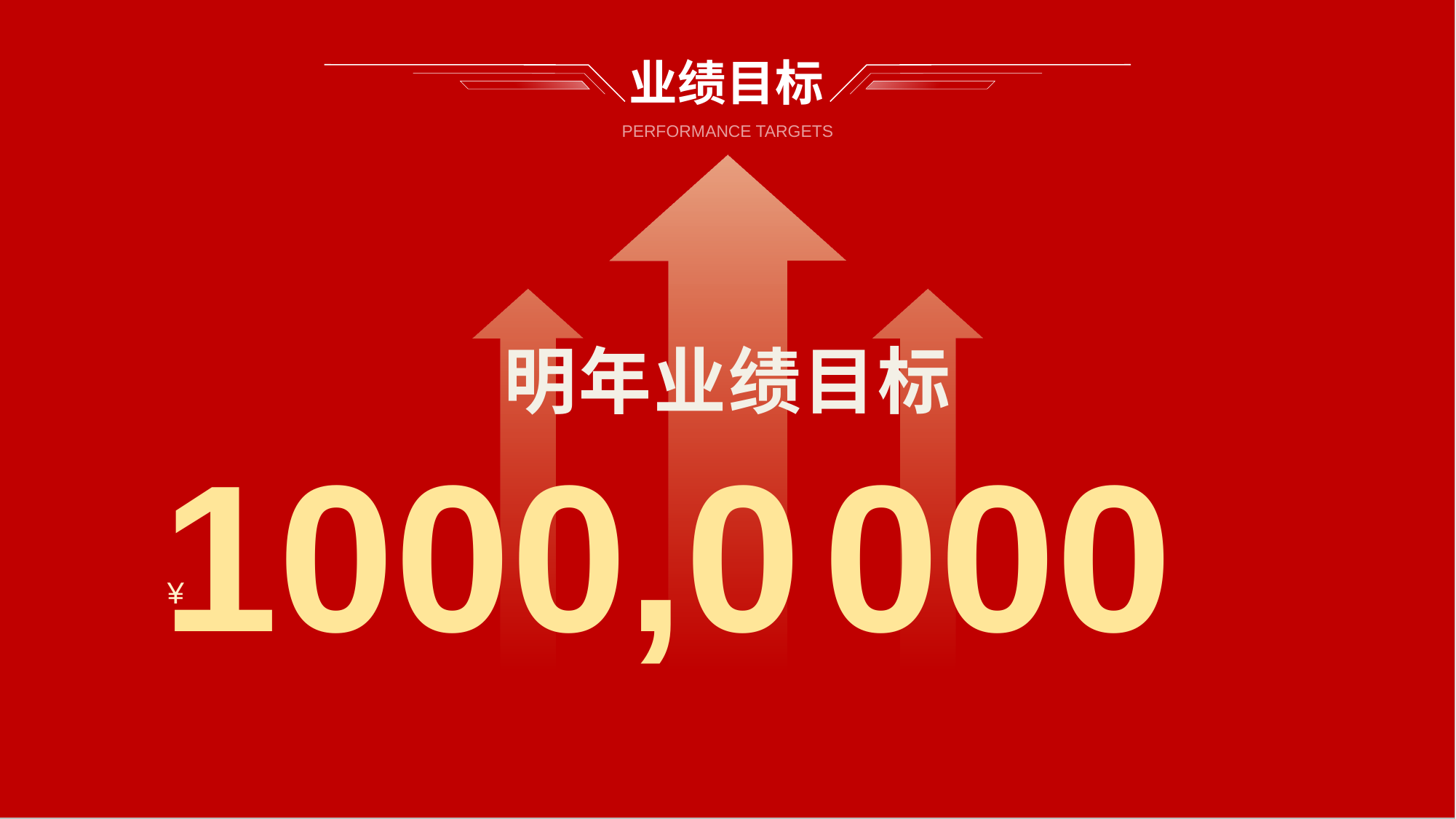

# 业绩目标

PERFORMANCE TARGETS

明年业绩目标
1000,0 000
¥